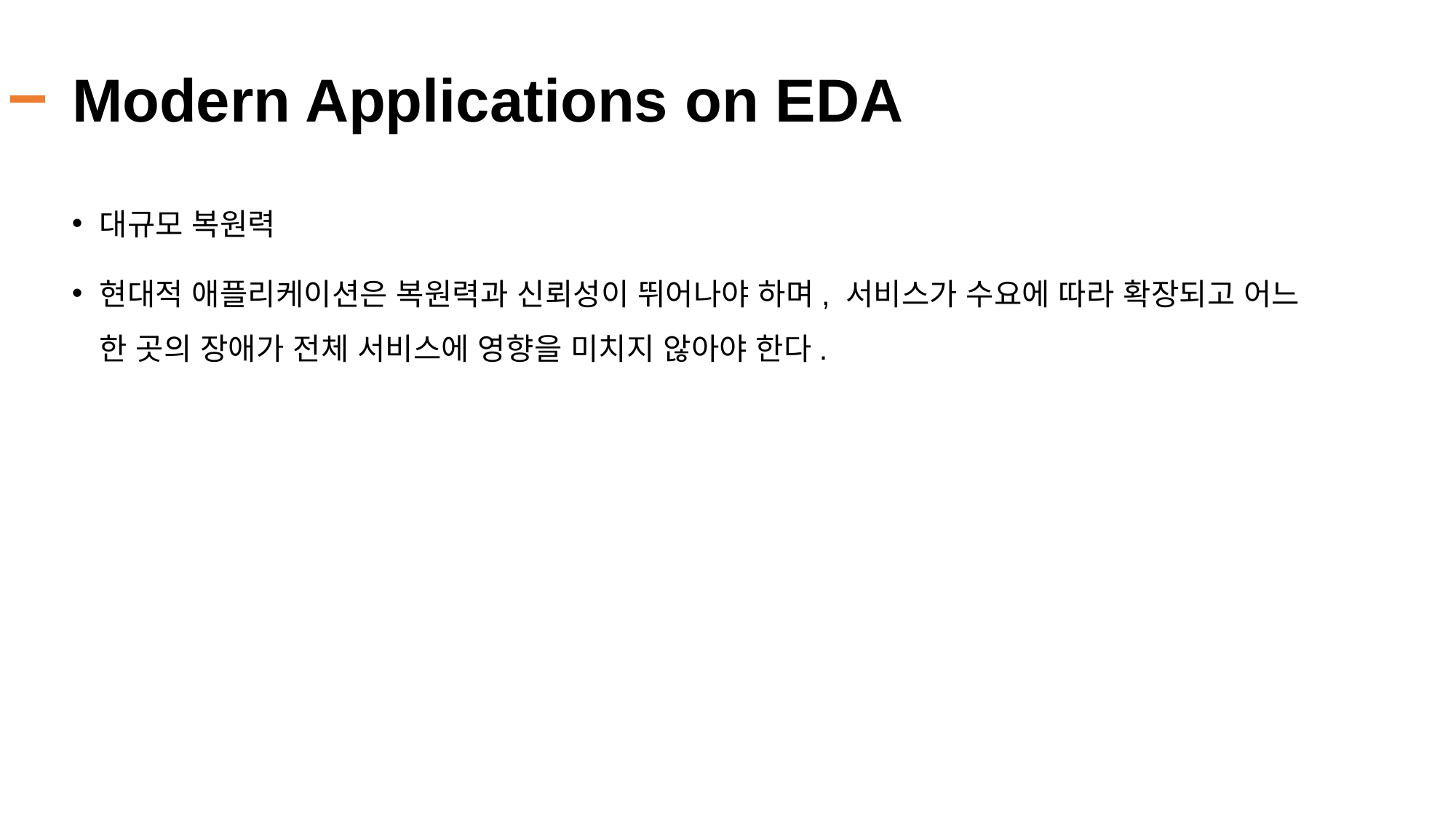

# Modern Applications on EDA

대규모 복원력
현대적 애플리케이션은 복원력과 신뢰성이 뛰어나야 하며, 서비스가 수요에 따라 확장되고 어느 한 곳의 장애가 전체 서비스에 영향을 미치지 않아야 한다.